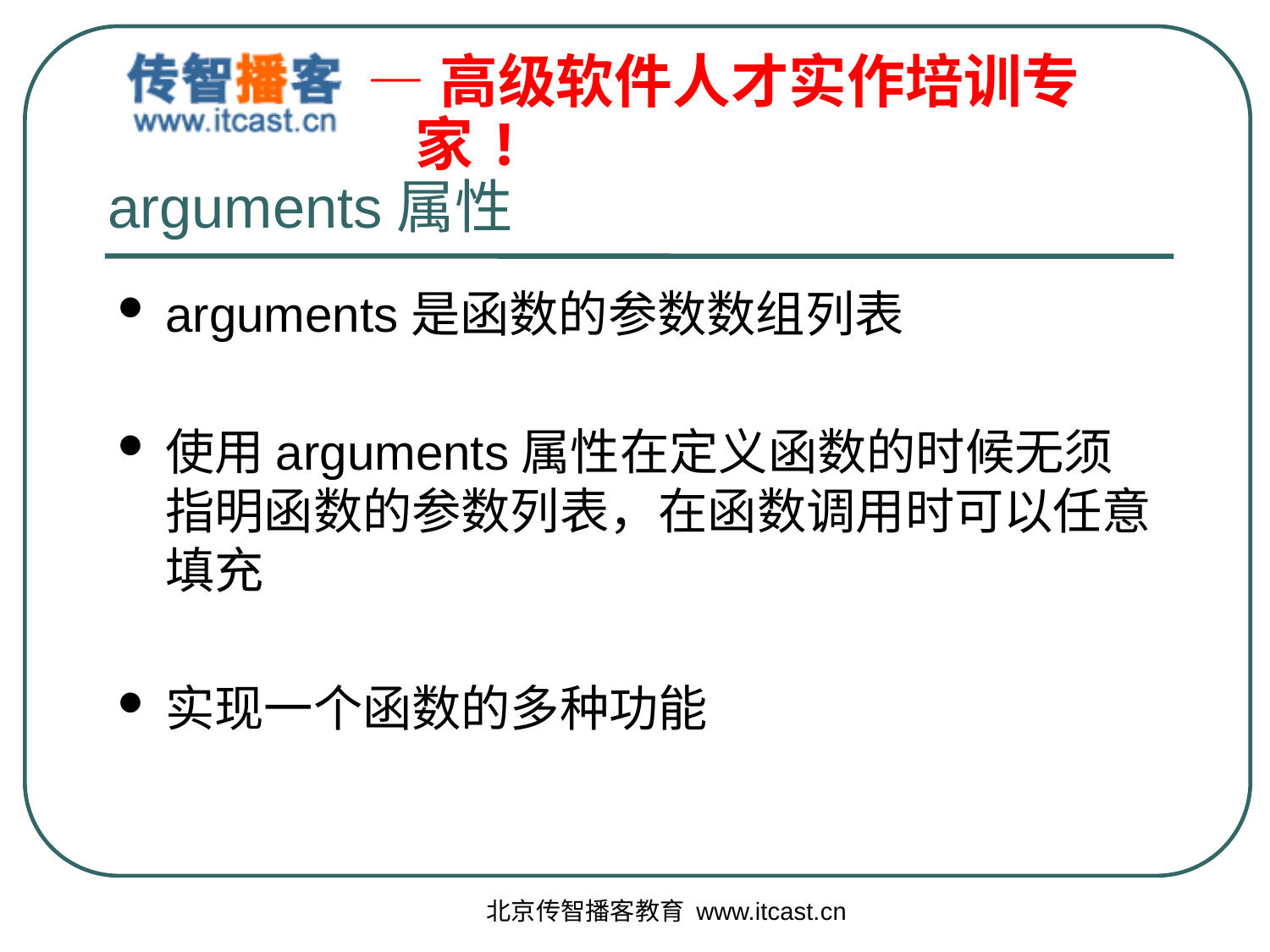

# arguments属性
arguments是函数的参数数组列表

使用arguments属性在定义函数的时候无须指明函数的参数列表，在函数调用时可以任意填充

实现一个函数的多种功能
北京传智播客教育 www.itcast.cn